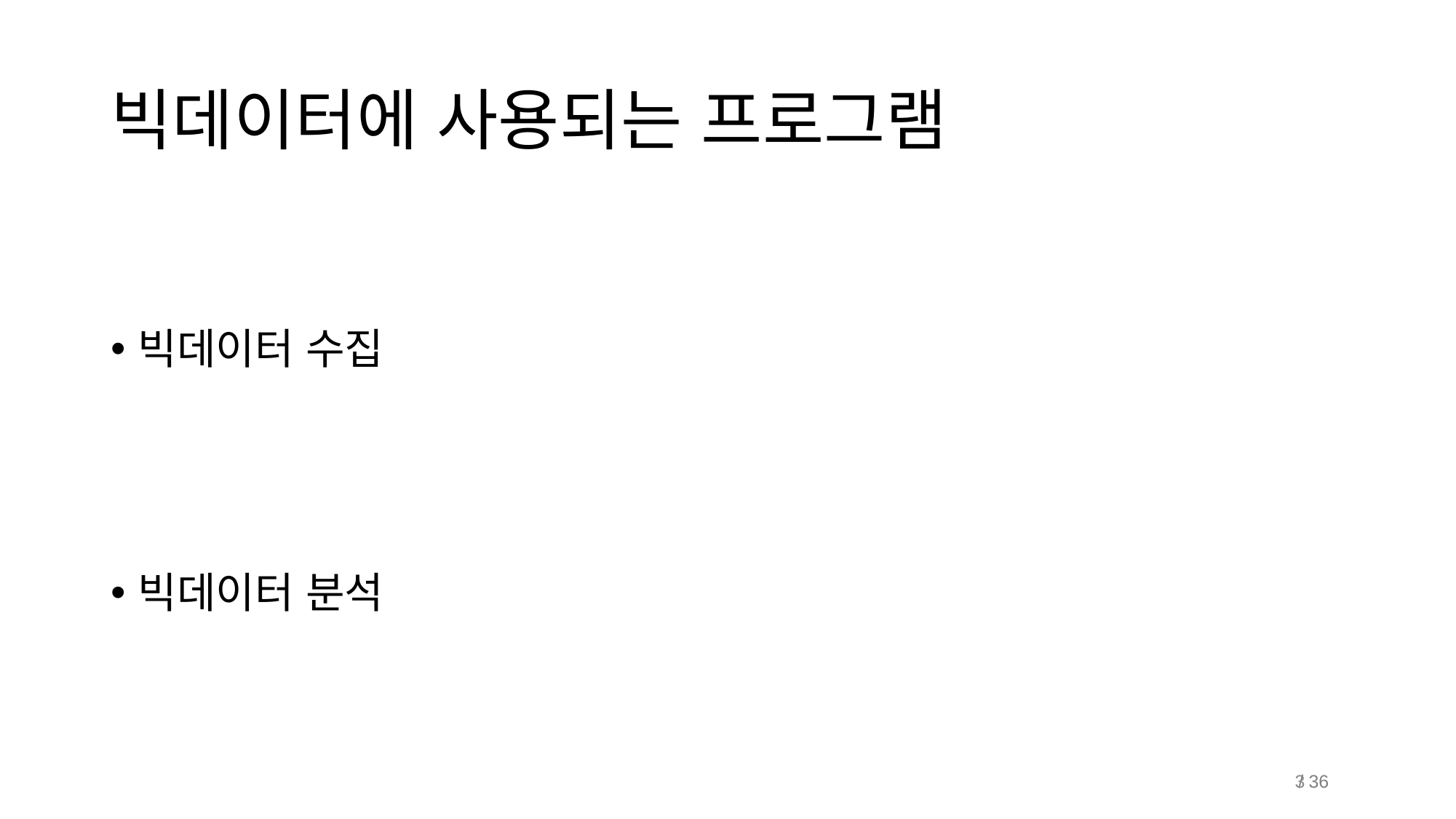

# 빅데이터에 사용되는 프로그램

빅데이터 수집

빅데이터 분석
3